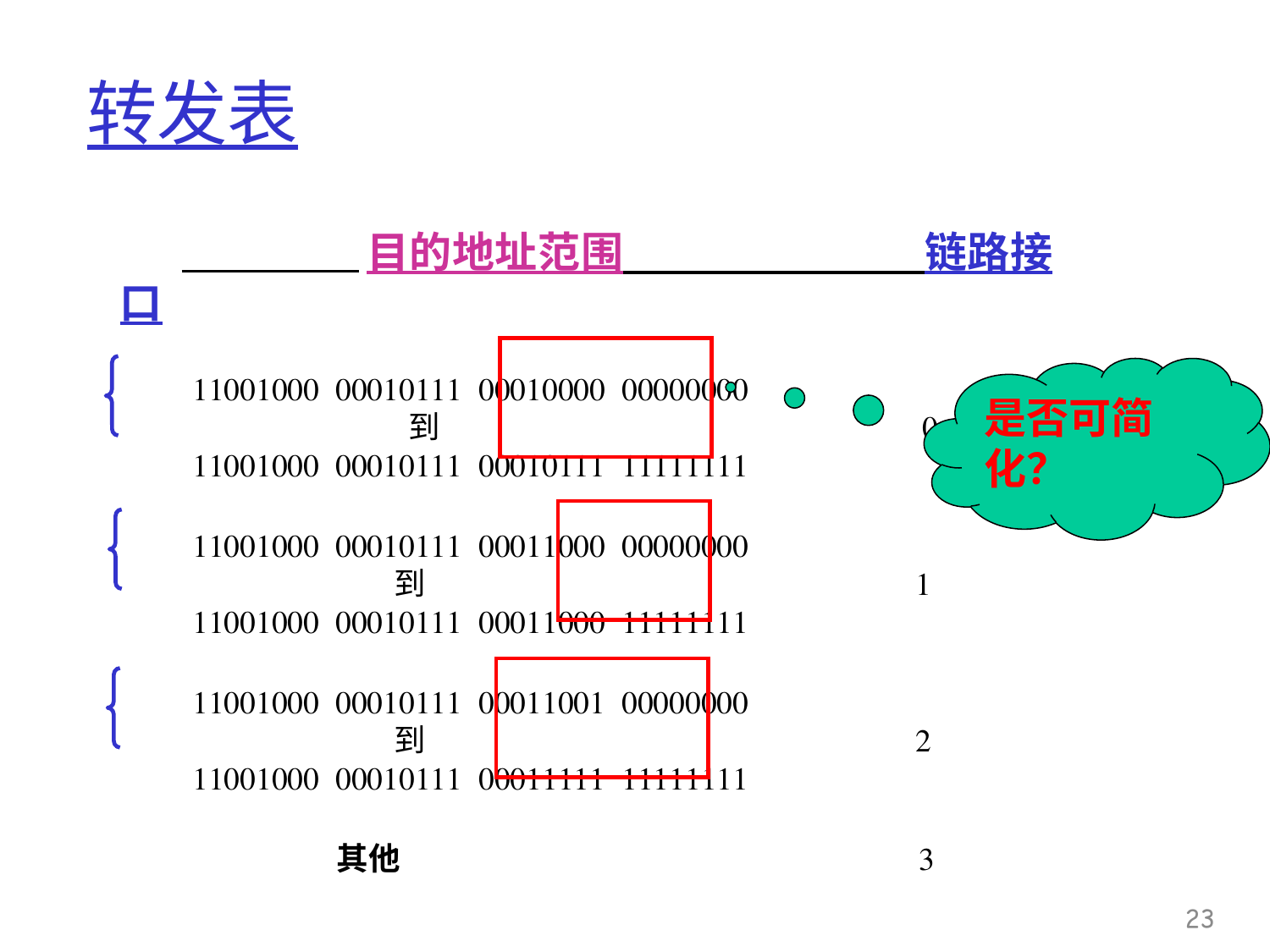

# 转发表
                               目的地址范围                              链路接口

         11001000  00010111  00010000  00000000
                                       到                                                                  0
         11001000  00010111  00010111  11111111

         11001000  00010111  00011000  00000000
                                     到                                                                   1
         11001000  00010111  00011000  11111111

         11001000  00010111  00011001  00000000
                                     到                                                                   2
         11001000  00010111  00011111  11111111

                             其他                                                                       3

是否可简化？

23